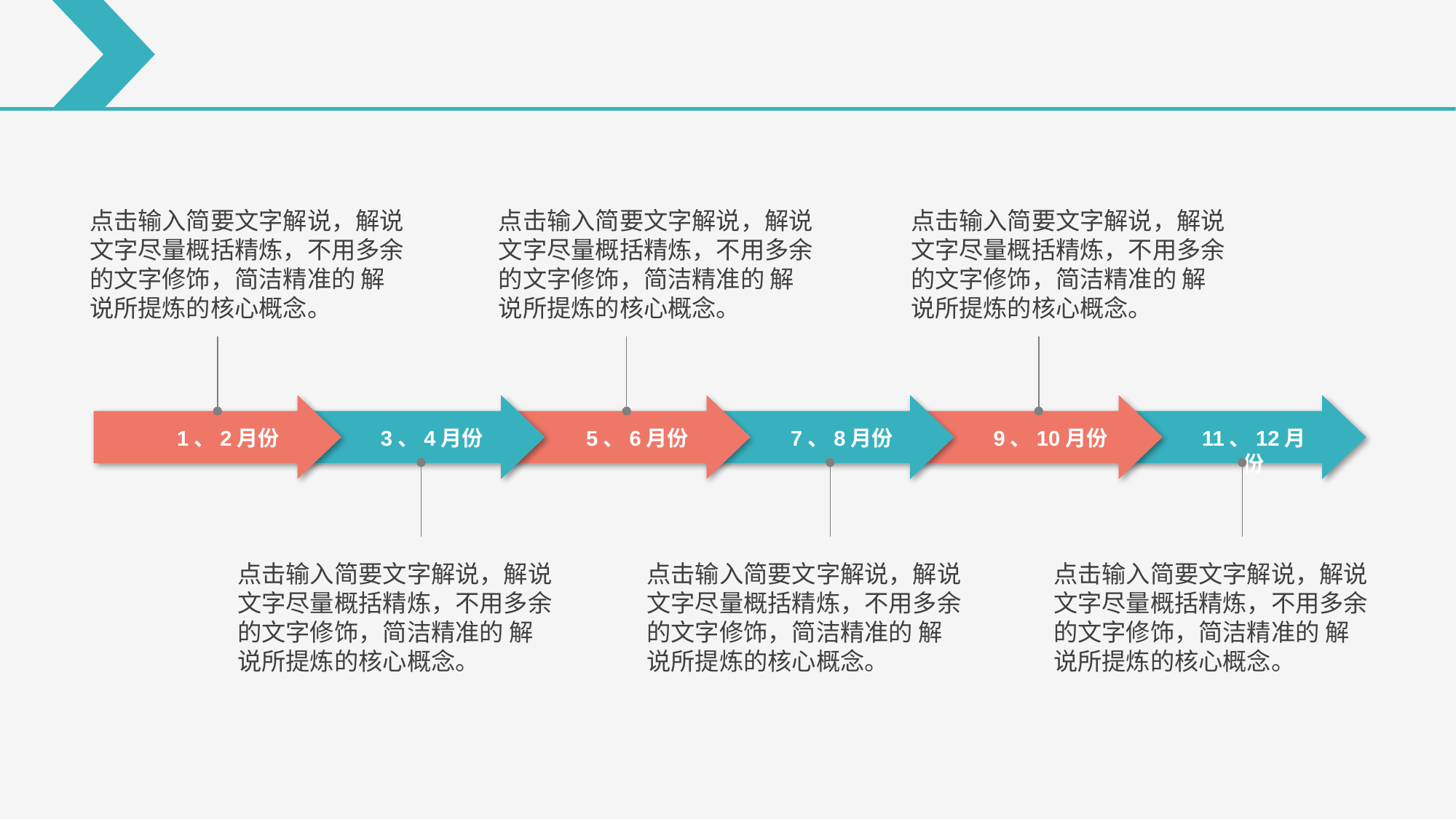

点击输入简要文字解说，解说文字尽量概括精炼，不用多余的文字修饰，简洁精准的 解说所提炼的核心概念。
点击输入简要文字解说，解说文字尽量概括精炼，不用多余的文字修饰，简洁精准的 解说所提炼的核心概念。
点击输入简要文字解说，解说文字尽量概括精炼，不用多余的文字修饰，简洁精准的 解说所提炼的核心概念。

1、2月份
3、4月份
5、6月份
7、8月份
9、10月份
11、12月份
点击输入简要文字解说，解说文字尽量概括精炼，不用多余的文字修饰，简洁精准的 解说所提炼的核心概念。
点击输入简要文字解说，解说文字尽量概括精炼，不用多余的文字修饰，简洁精准的 解说所提炼的核心概念。
点击输入简要文字解说，解说文字尽量概括精炼，不用多余的文字修饰，简洁精准的 解说所提炼的核心概念。